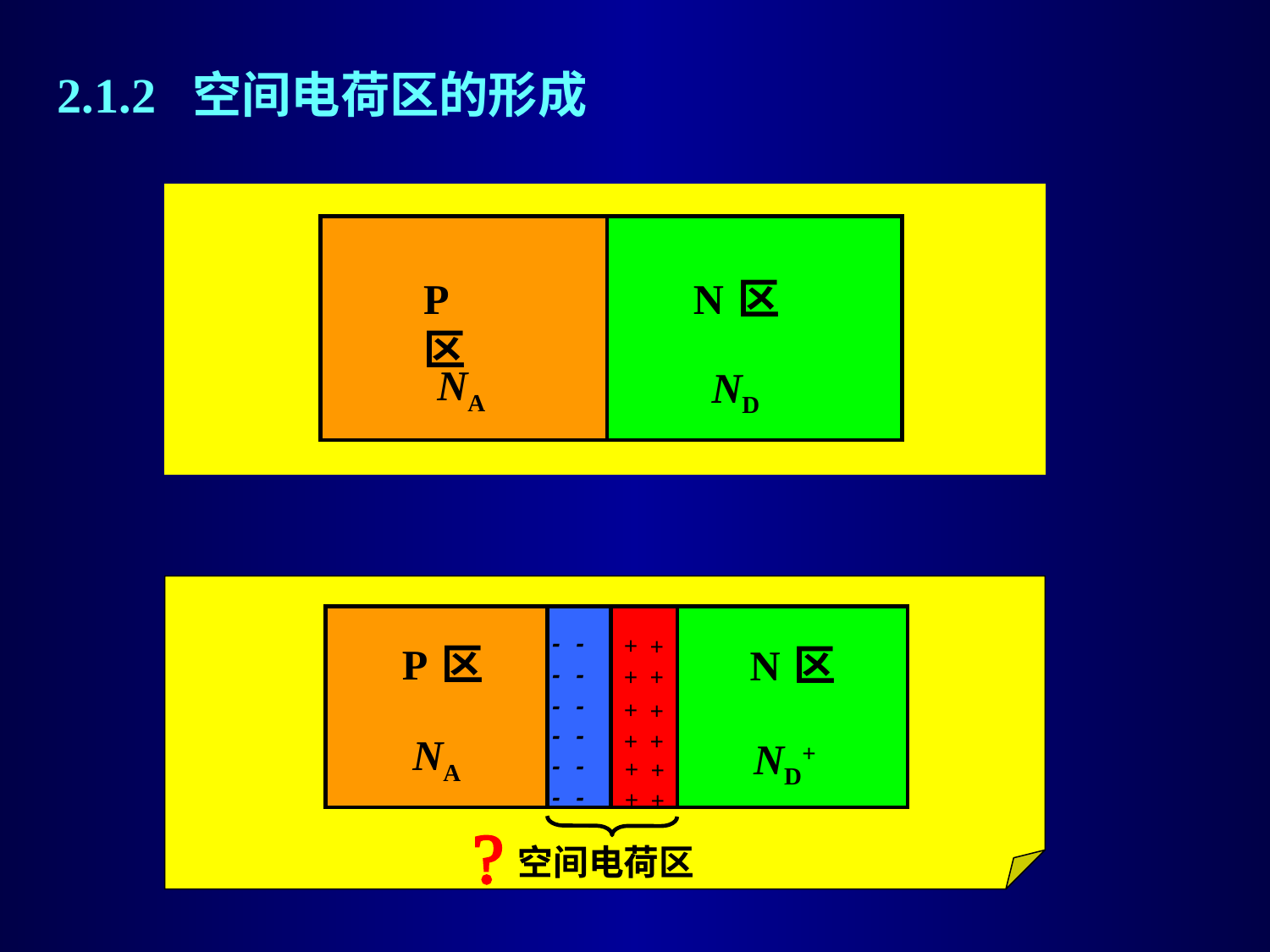

2.1.2  空间电荷区的形成

P 区
N 区
NA
ND

-
-
+
+
P 区
N 区
-
-
+
+
-
-
+
+
-
-
+
+
NA
ND+
-
-
+
+

-
-
+
+
?
空间电荷区